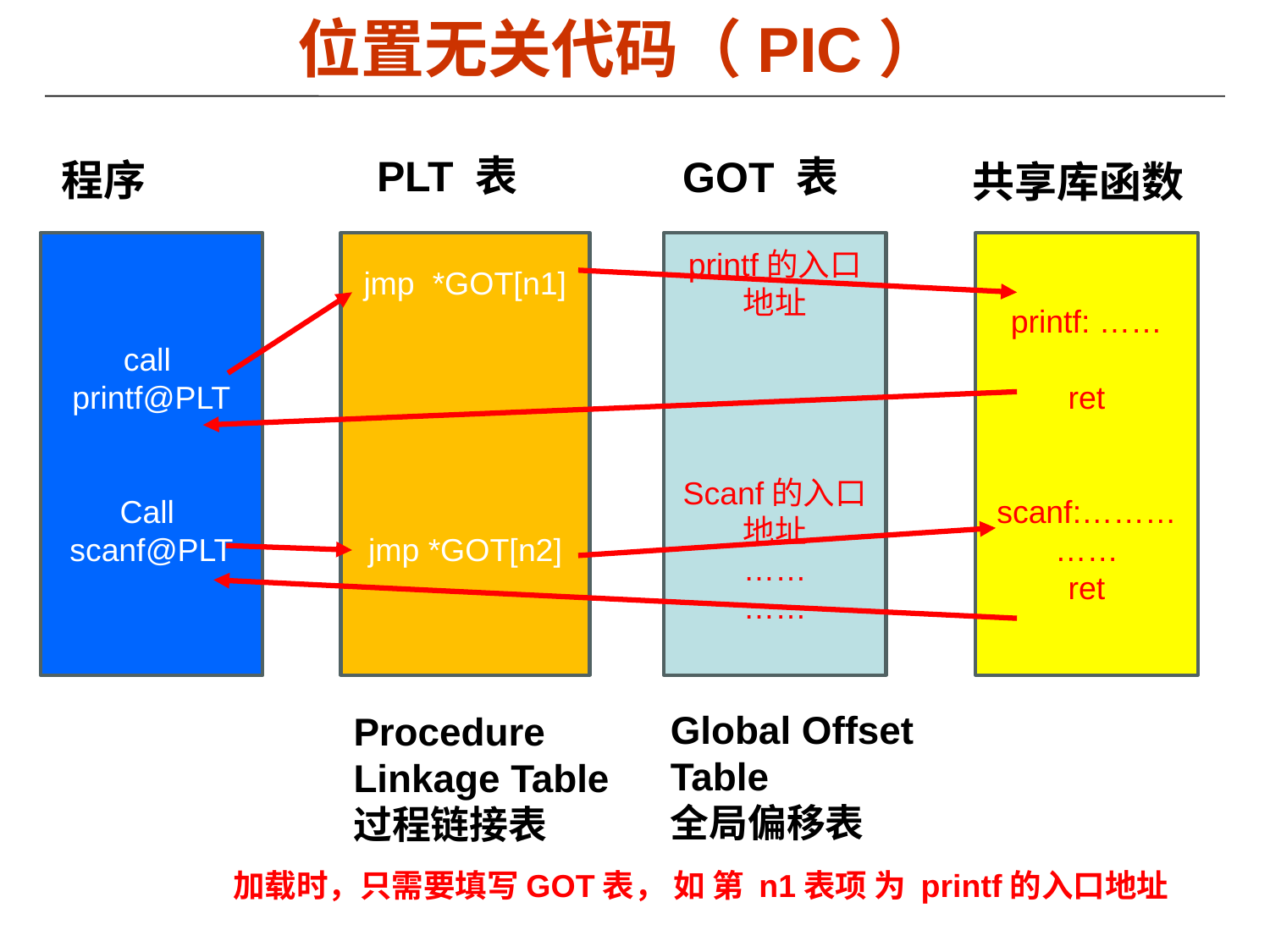

位置无关代码（PIC）
PLT 表
GOT 表
程序
共享库函数
jmp  *GOT[n1]

jmp *GOT[n2]

call  printf@PLT

Call  scanf@PLT

printf的入口地址

Scanf的入口地址
……
……

printf: ……

ret

scanf:………
……
ret
Global Offset Table
全局偏移表
Procedure Linkage Table
过程链接表
加载时，只需要填写GOT表， 如 第 n1表项 为 printf的入口地址